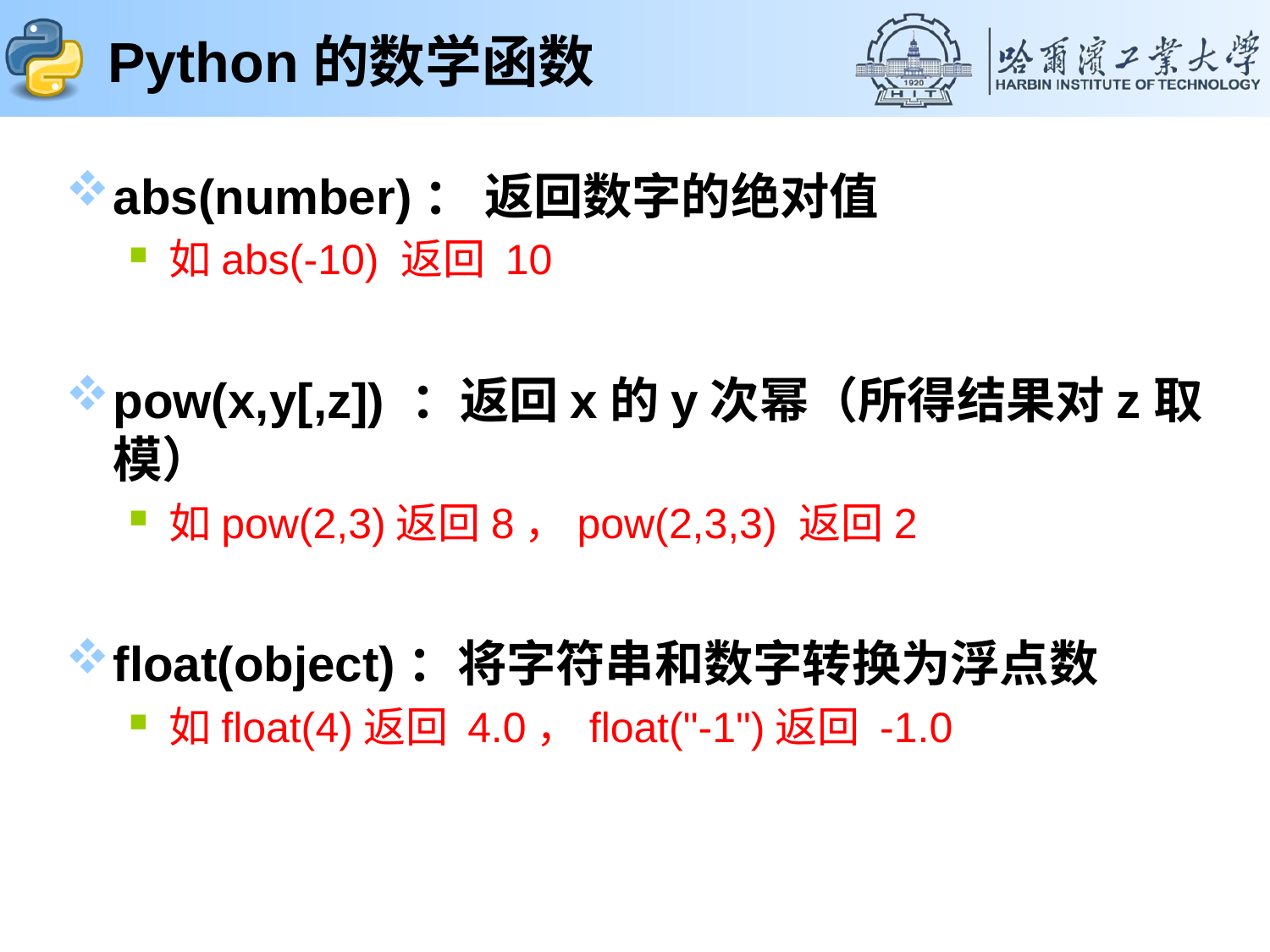

# Python的数学函数
abs(number)： 返回数字的绝对值
如abs(-10) 返回 10

pow(x,y[,z]) ：返回x的y次幂（所得结果对z取模）
如pow(2,3)返回8，pow(2,3,3) 返回2

float(object)：将字符串和数字转换为浮点数
如float(4)返回 4.0，float("-1")返回 -1.0